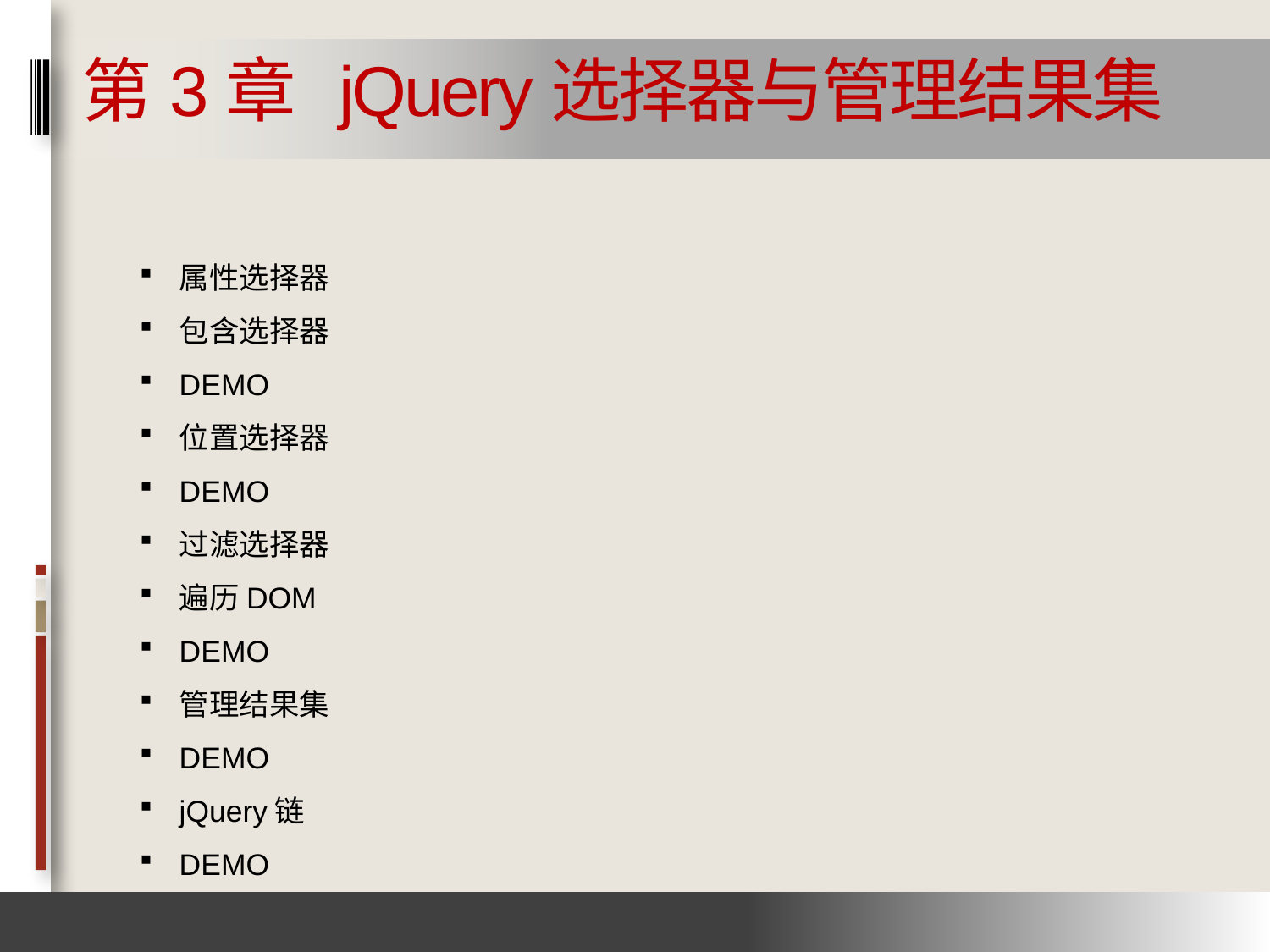

# 第3章  jQuery选择器与管理结果集
属性选择器
包含选择器
DEMO
位置选择器
DEMO
过滤选择器
遍历DOM
DEMO
管理结果集
DEMO
jQuery链
DEMO